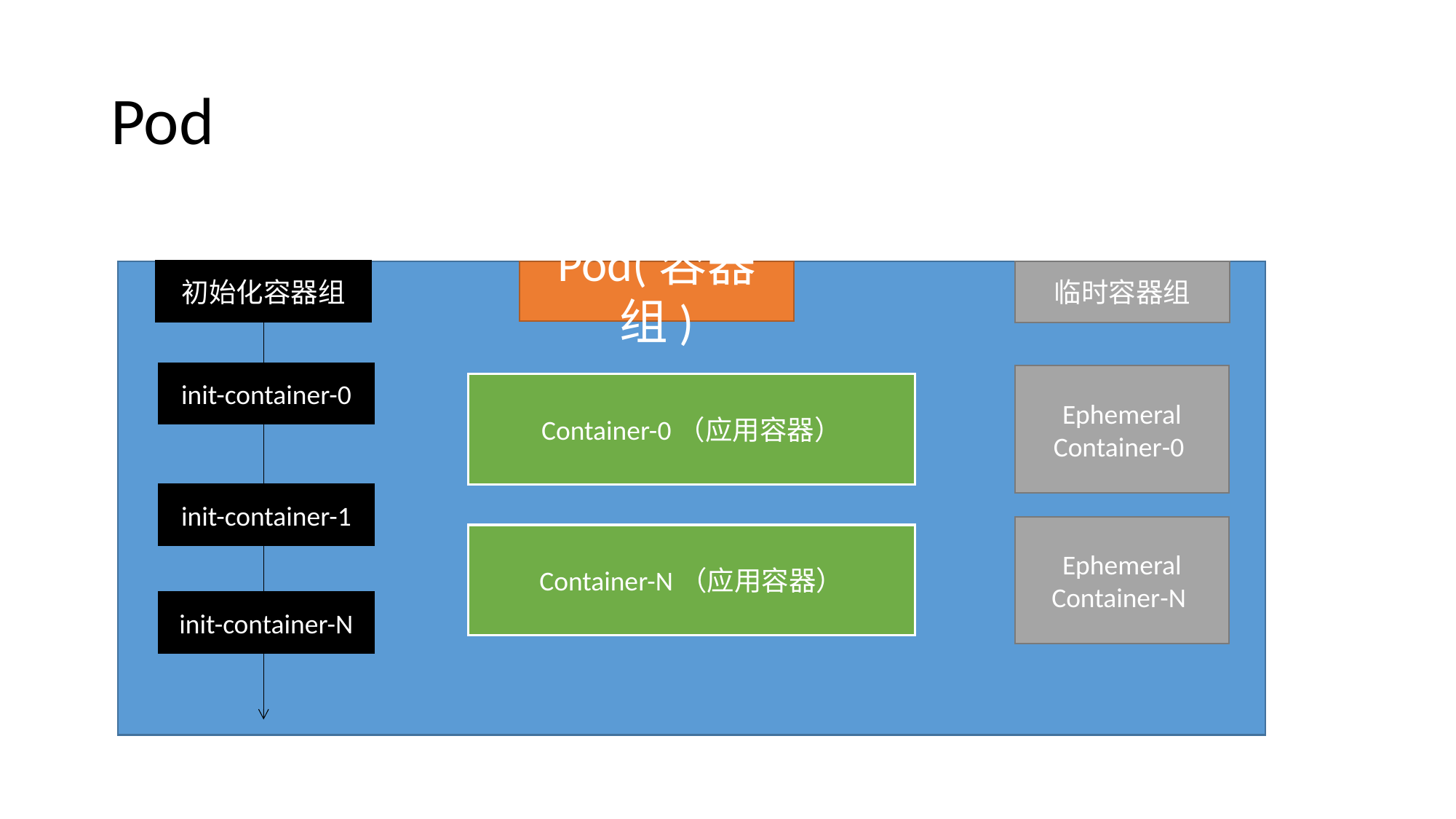

# Pod
初始化容器组

Pod(容器组)
临时容器组
init-container-0
Ephemeral
Container-0
Container-0（应用容器）
init-container-1
Ephemeral
Container-N
Container-N（应用容器）
init-container-N